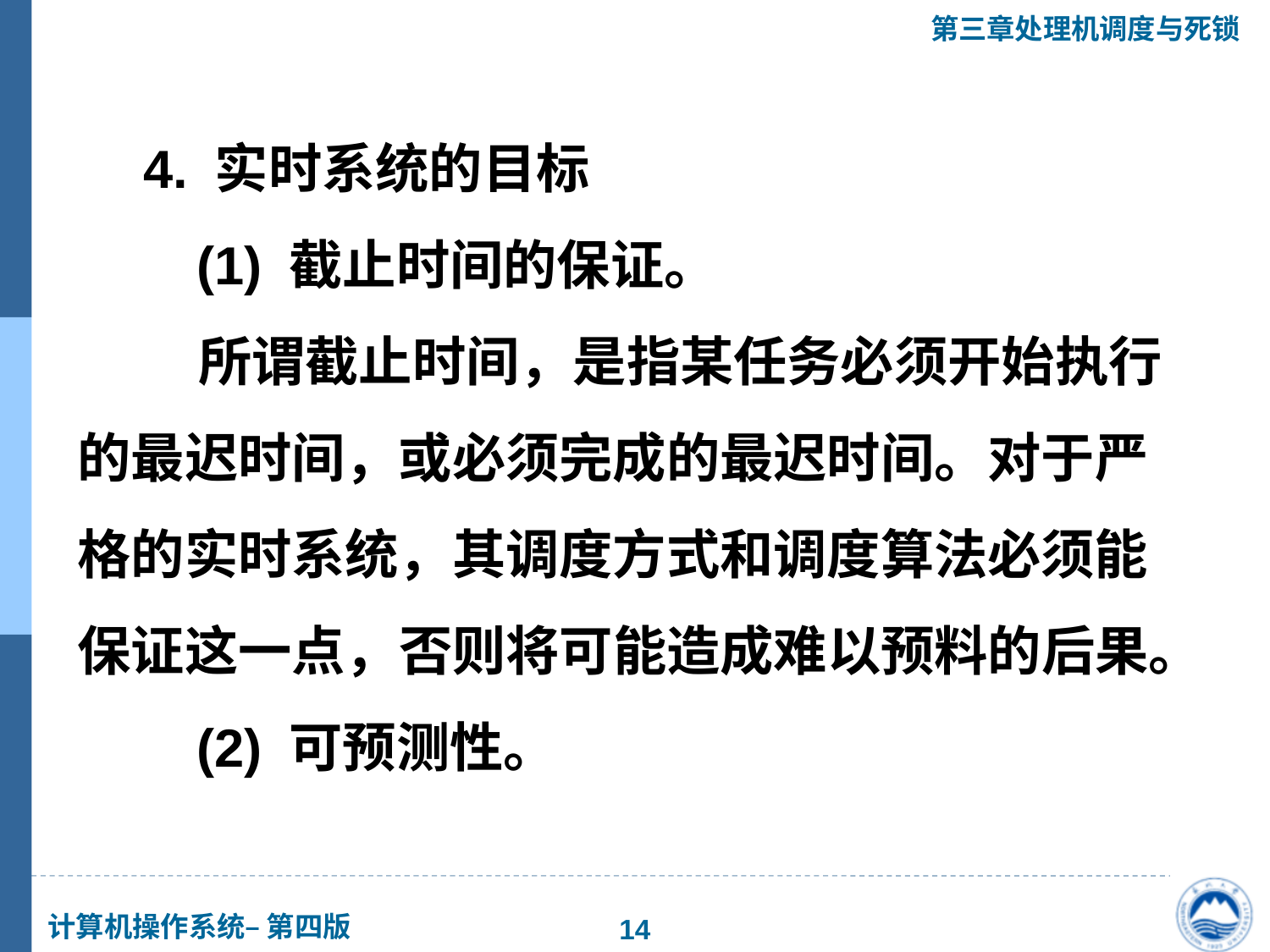

4. 实时系统的目标
　　(1) 截止时间的保证。
	所谓截止时间，是指某任务必须开始执行的最迟时间，或必须完成的最迟时间。对于严格的实时系统，其调度方式和调度算法必须能保证这一点，否则将可能造成难以预料的后果。
　　(2) 可预测性。